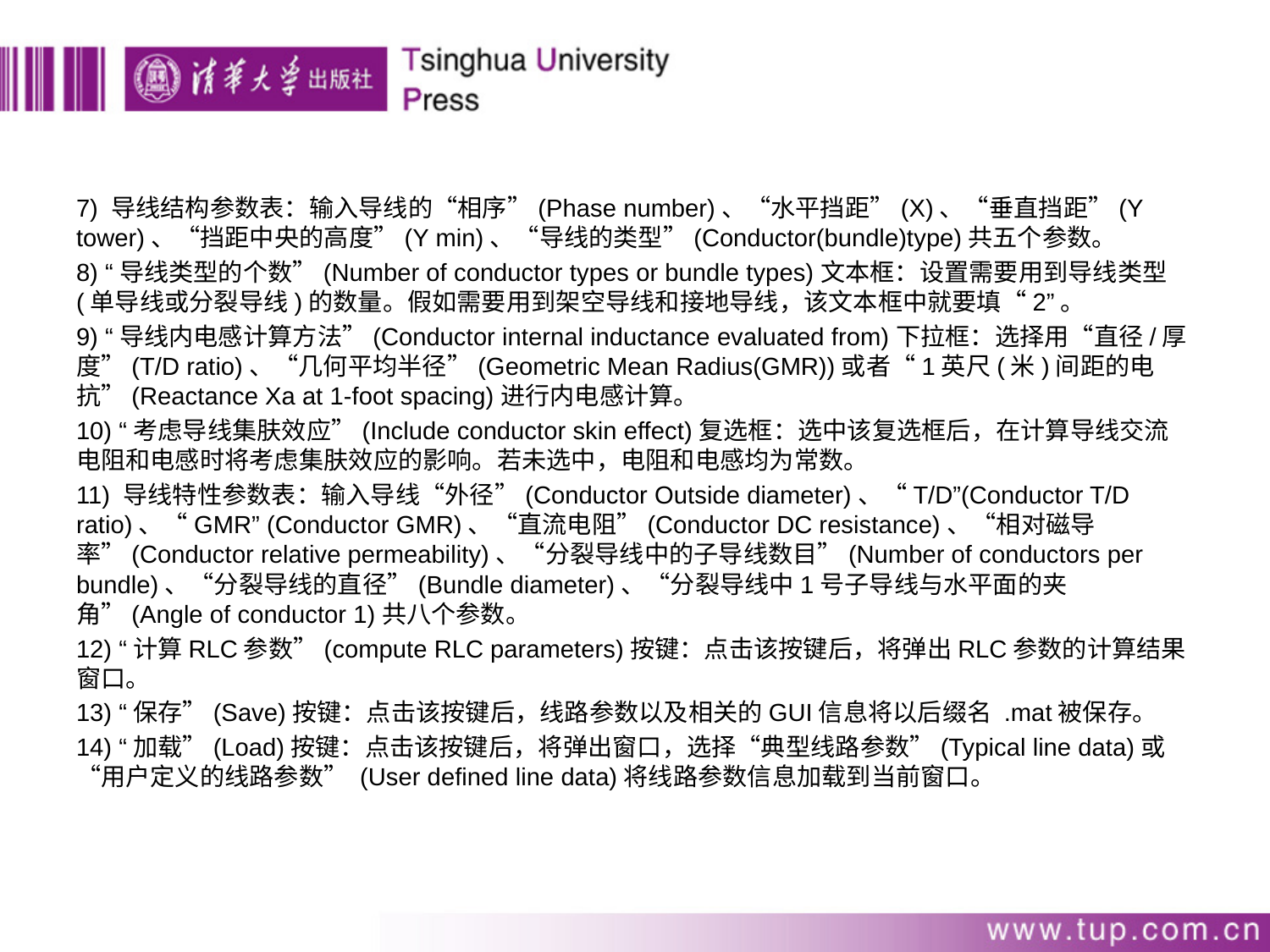

7) 导线结构参数表：输入导线的“相序”(Phase number)、“水平挡距”(X)、“垂直挡距”(Y tower)、“挡距中央的高度”(Y min)、“导线的类型”(Conductor(bundle)type)共五个参数。
8) “导线类型的个数”(Number of conductor types or bundle types)文本框：设置需要用到导线类型(单导线或分裂导线)的数量。假如需要用到架空导线和接地导线，该文本框中就要填“2”。
9) “导线内电感计算方法”(Conductor internal inductance evaluated from)下拉框：选择用“直径/厚度”(T/D ratio)、“几何平均半径”(Geometric Mean Radius(GMR))或者“1英尺(米)间距的电抗”(Reactance Xa at 1-foot spacing)进行内电感计算。
10) “考虑导线集肤效应”(Include conductor skin effect)复选框：选中该复选框后，在计算导线交流电阻和电感时将考虑集肤效应的影响。若未选中，电阻和电感均为常数。
11) 导线特性参数表：输入导线“外径”(Conductor Outside diameter)、“T/D”(Conductor T/D ratio)、“GMR” (Conductor GMR)、“直流电阻”(Conductor DC resistance)、“相对磁导率”(Conductor relative permeability)、“分裂导线中的子导线数目”(Number of conductors per bundle)、“分裂导线的直径”(Bundle diameter)、“分裂导线中1号子导线与水平面的夹角”(Angle of conductor 1)共八个参数。
12) “计算RLC参数”(compute RLC parameters)按键：点击该按键后，将弹出RLC参数的计算结果窗口。
13) “保存”(Save)按键：点击该按键后，线路参数以及相关的GUI信息将以后缀名 .mat被保存。
14) “加载”(Load)按键：点击该按键后，将弹出窗口，选择“典型线路参数”(Typical line data)或“用户定义的线路参数” (User defined line data)将线路参数信息加载到当前窗口。